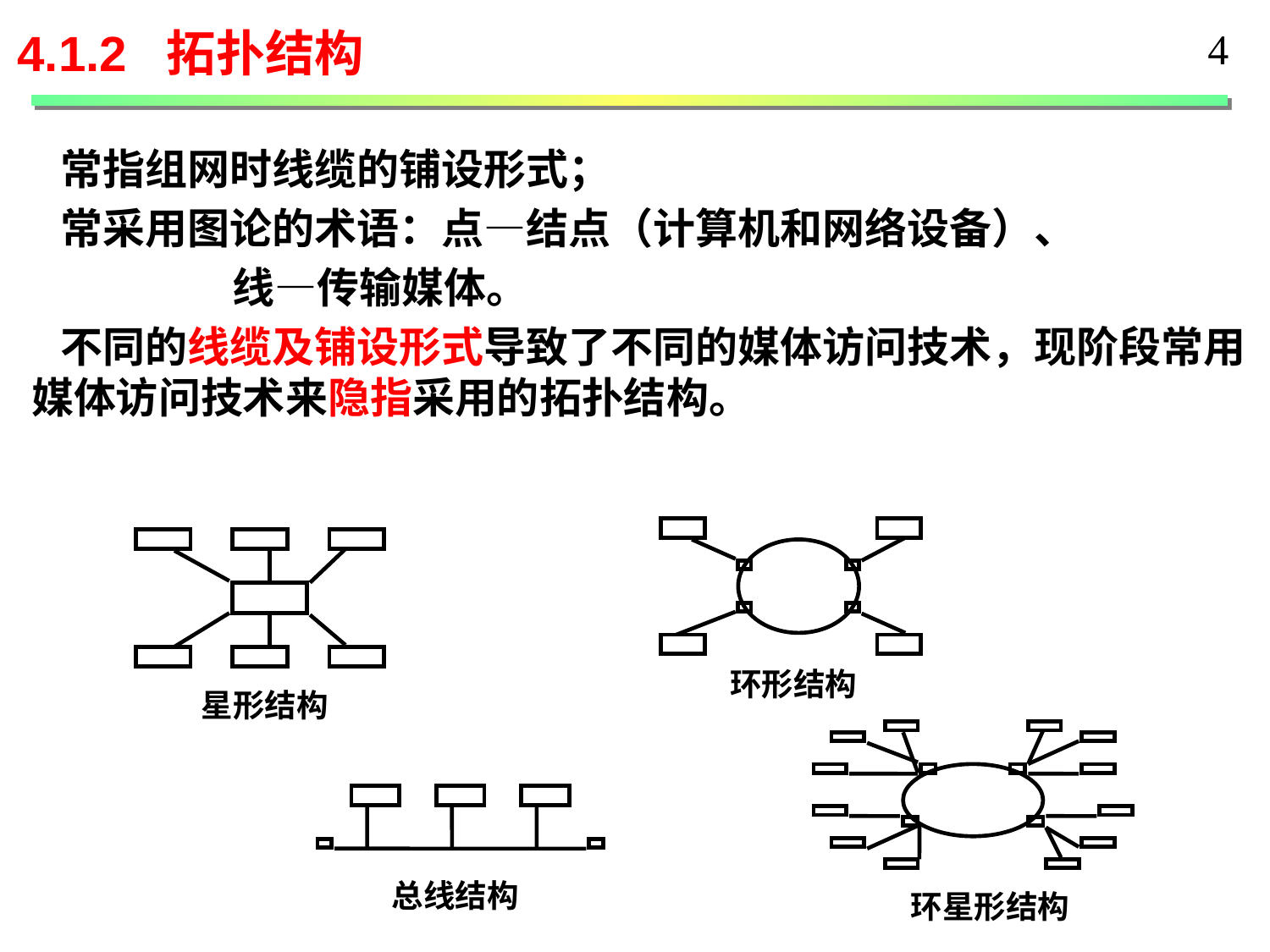

4.1.2  拓扑结构
4

  常指组网时线缆的铺设形式；
  常采用图论的术语：点—结点（计算机和网络设备）、
                    线—传输媒体。
  不同的线缆及铺设形式导致了不同的媒体访问技术，现阶段常用媒体访问技术来隐指采用的拓扑结构。

 环形结构

星形结构

环星形结构

总线结构